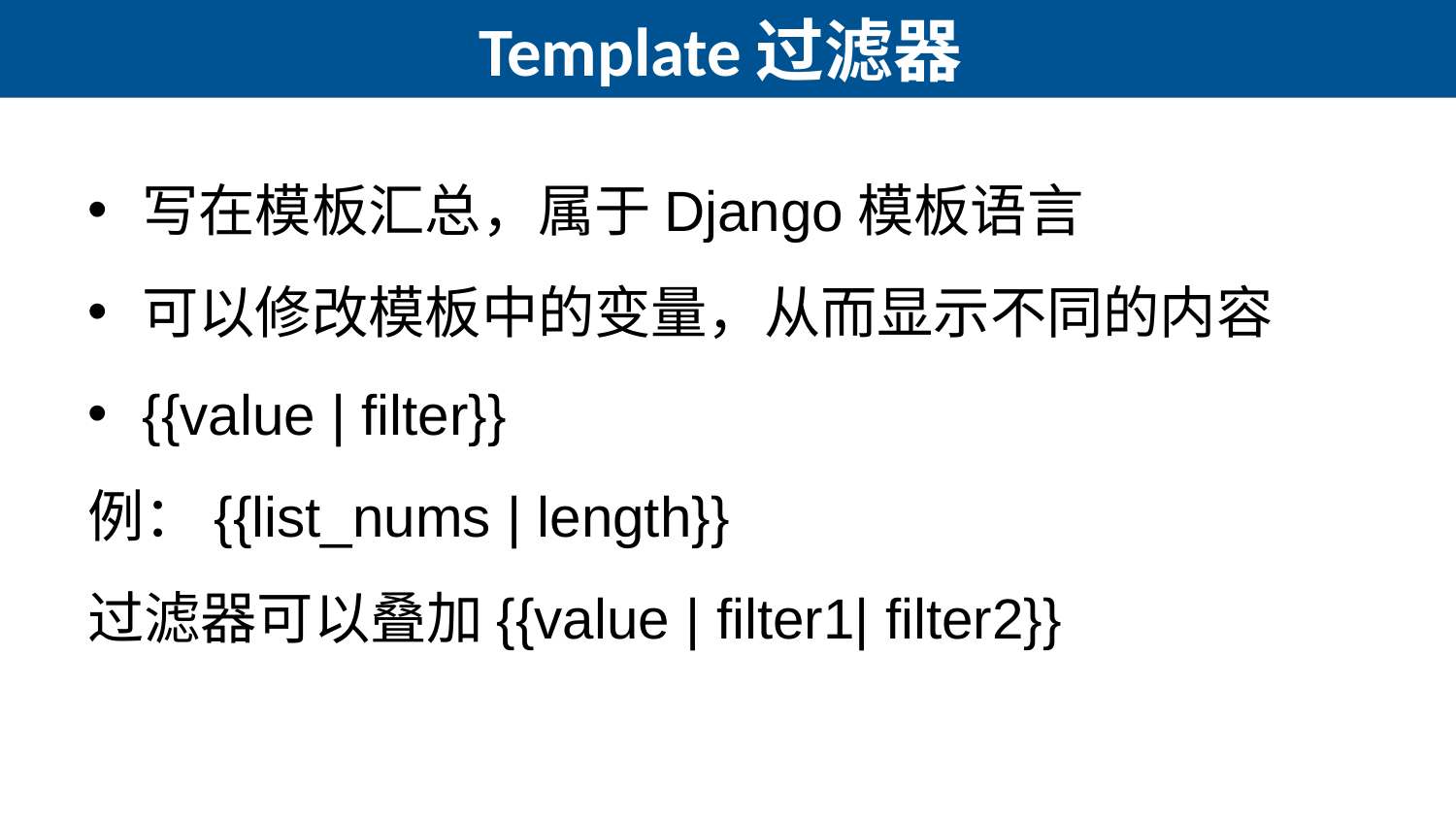

# Template过滤器
写在模板汇总，属于Django模板语言
可以修改模板中的变量，从而显示不同的内容
{{value | filter}}
例：{{list_nums | length}}
过滤器可以叠加{{value | filter1| filter2}}